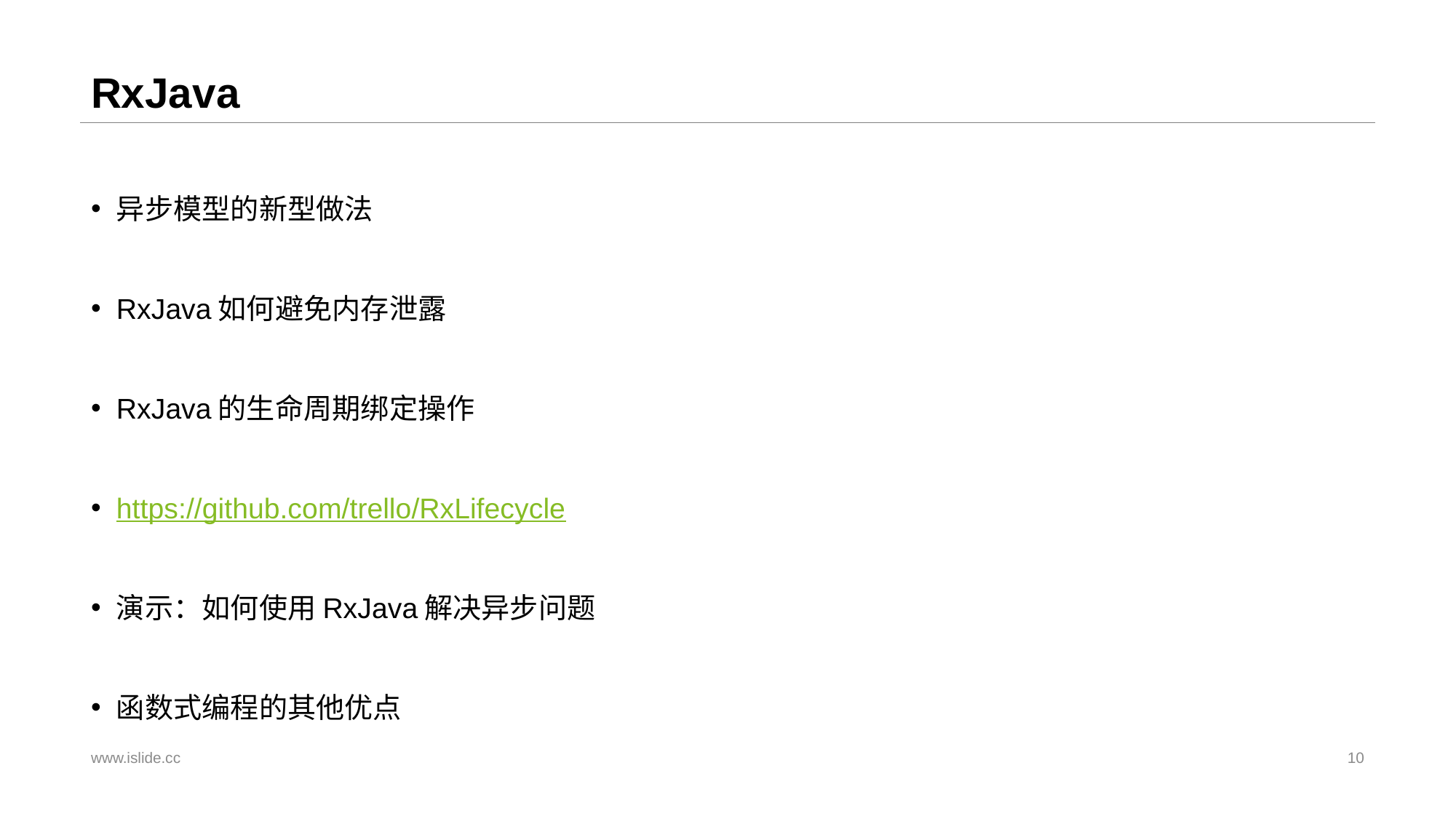

# RxJava
异步模型的新型做法
RxJava如何避免内存泄露
RxJava的生命周期绑定操作
https://github.com/trello/RxLifecycle
演示：如何使用RxJava解决异步问题
函数式编程的其他优点
www.islide.cc
10